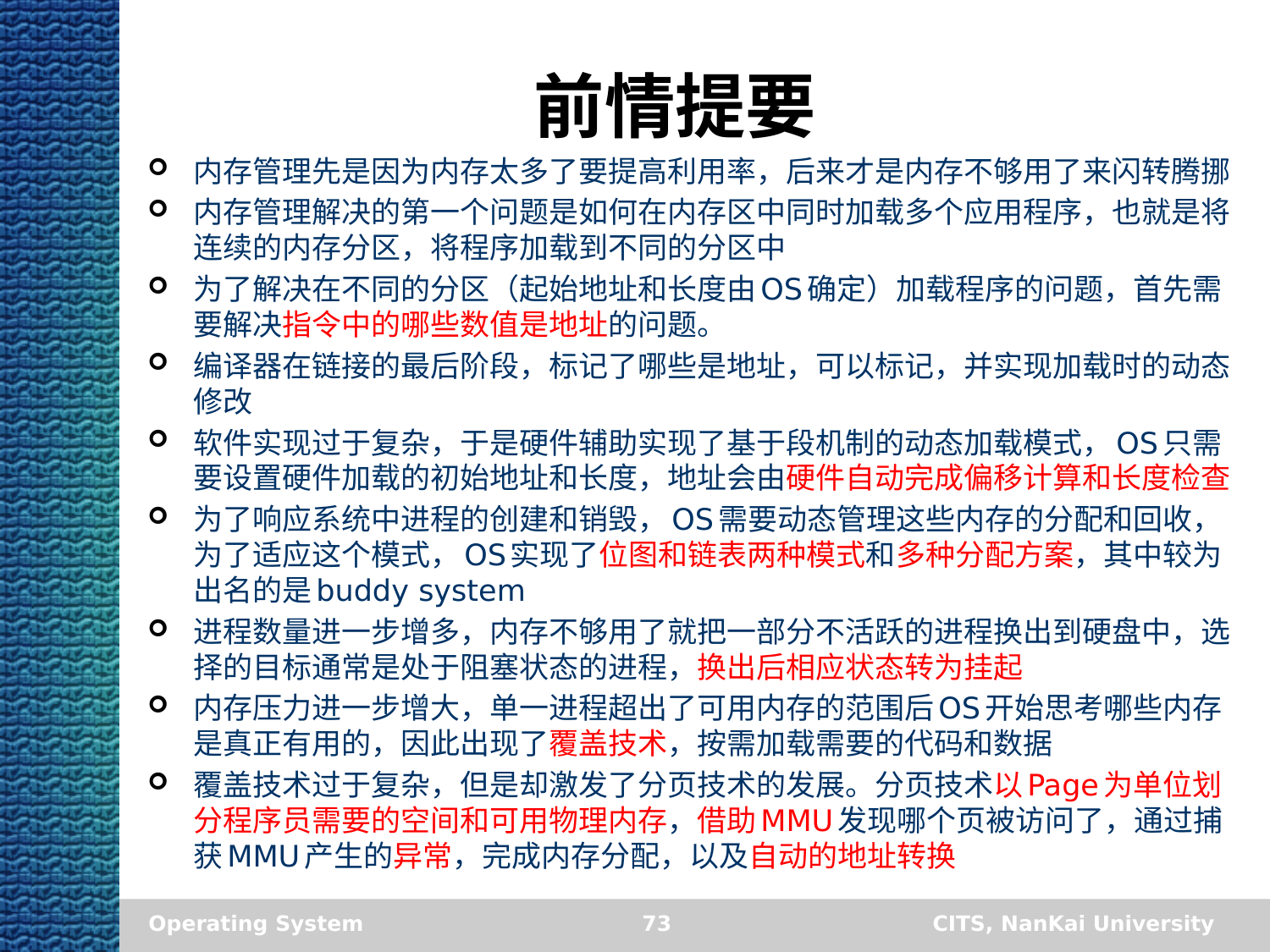

# 前情提要
内存管理先是因为内存太多了要提高利用率，后来才是内存不够用了来闪转腾挪
内存管理解决的第一个问题是如何在内存区中同时加载多个应用程序，也就是将连续的内存分区，将程序加载到不同的分区中
为了解决在不同的分区（起始地址和长度由OS确定）加载程序的问题，首先需要解决指令中的哪些数值是地址的问题。
编译器在链接的最后阶段，标记了哪些是地址，可以标记，并实现加载时的动态修改
软件实现过于复杂，于是硬件辅助实现了基于段机制的动态加载模式，OS只需要设置硬件加载的初始地址和长度，地址会由硬件自动完成偏移计算和长度检查
为了响应系统中进程的创建和销毁，OS需要动态管理这些内存的分配和回收，为了适应这个模式，OS实现了位图和链表两种模式和多种分配方案，其中较为出名的是buddy system
进程数量进一步增多，内存不够用了就把一部分不活跃的进程换出到硬盘中，选择的目标通常是处于阻塞状态的进程，换出后相应状态转为挂起
内存压力进一步增大，单一进程超出了可用内存的范围后OS开始思考哪些内存是真正有用的，因此出现了覆盖技术，按需加载需要的代码和数据
覆盖技术过于复杂，但是却激发了分页技术的发展。分页技术以Page为单位划分程序员需要的空间和可用物理内存，借助MMU发现哪个页被访问了，通过捕获MMU产生的异常，完成内存分配，以及自动的地址转换
Operating System
73
CITS, NanKai University